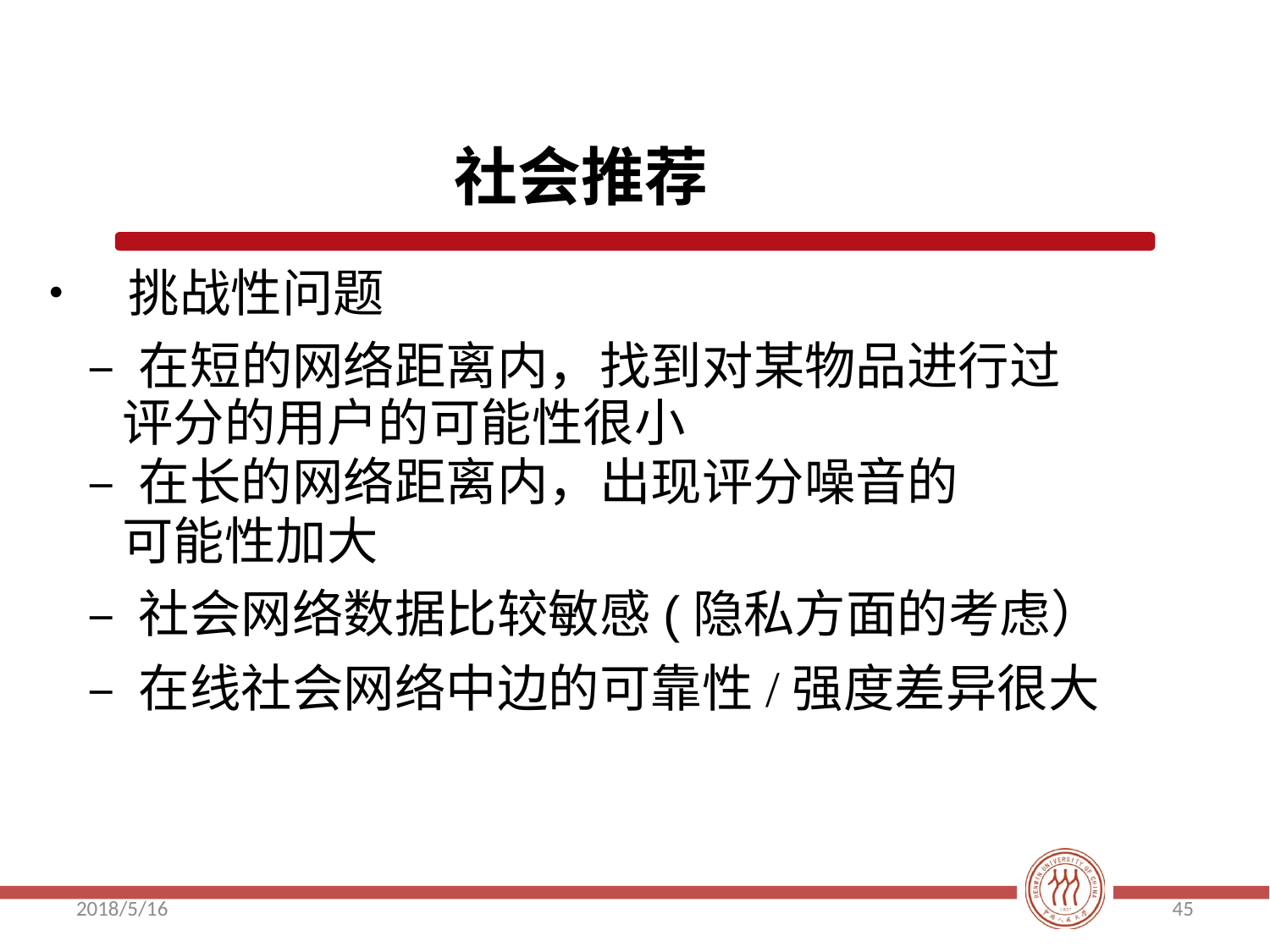

社会推荐

•   挑战性问题

		– 在短的网络距离内，找到对某物品进行过
			评分的用户的可能性很小
		– 在长的网络距离内，出现评分噪音的
			可能性加大

		– 社会网络数据比较敏感(隐私方面的考虑）

		– 在线社会网络中边的可靠性/强度差异很大

2018/5/16
45